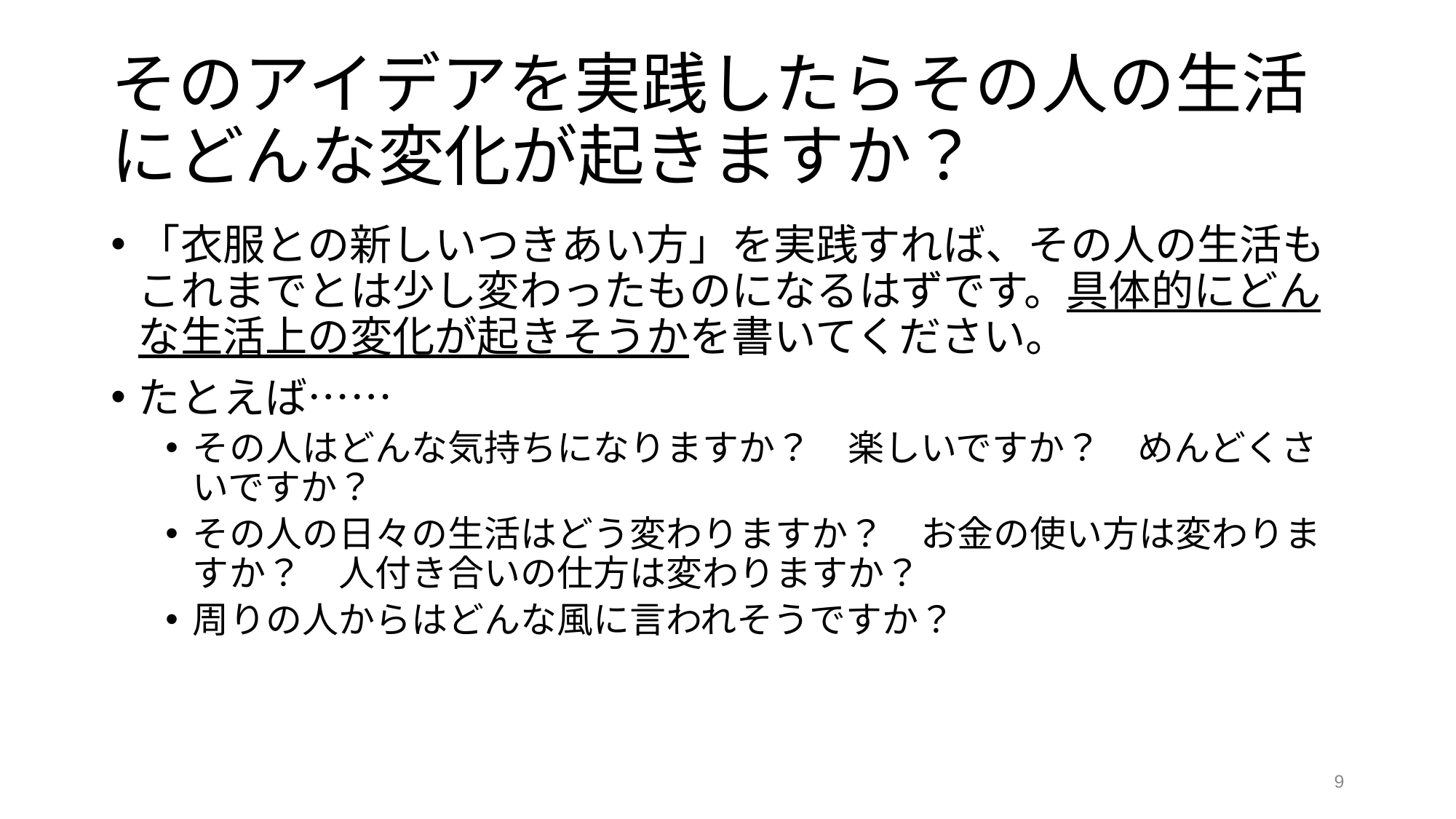

# そのアイデアを実践したらその人の生活にどんな変化が起きますか？
「衣服との新しいつきあい方」を実践すれば、その人の生活もこれまでとは少し変わったものになるはずです。具体的にどんな生活上の変化が起きそうかを書いてください。
たとえば……
その人はどんな気持ちになりますか？　楽しいですか？　めんどくさいですか？
その人の日々の生活はどう変わりますか？　お金の使い方は変わりますか？　人付き合いの仕方は変わりますか？
周りの人からはどんな風に言われそうですか？

9